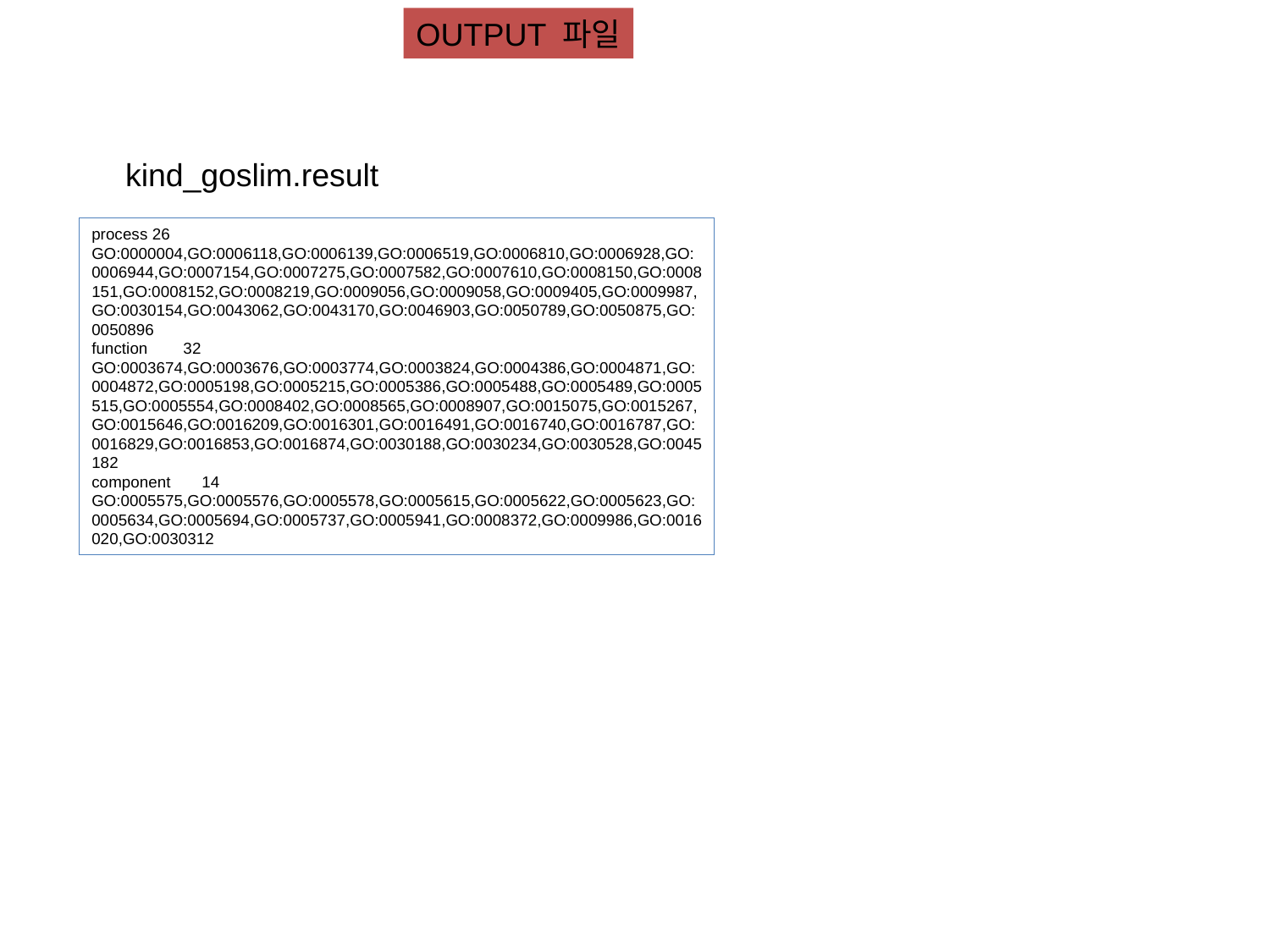

OUTPUT 파일
kind_goslim.result
process 26      GO:0000004,GO:0006118,GO:0006139,GO:0006519,GO:0006810,GO:0006928,GO:0006944,GO:0007154,GO:0007275,GO:0007582,GO:0007610,GO:0008150,GO:0008151,GO:0008152,GO:0008219,GO:0009056,GO:0009058,GO:0009405,GO:0009987,GO:0030154,GO:0043062,GO:0043170,GO:0046903,GO:0050789,GO:0050875,GO:0050896
function        32      GO:0003674,GO:0003676,GO:0003774,GO:0003824,GO:0004386,GO:0004871,GO:0004872,GO:0005198,GO:0005215,GO:0005386,GO:0005488,GO:0005489,GO:0005515,GO:0005554,GO:0008402,GO:0008565,GO:0008907,GO:0015075,GO:0015267,GO:0015646,GO:0016209,GO:0016301,GO:0016491,GO:0016740,GO:0016787,GO:0016829,GO:0016853,GO:0016874,GO:0030188,GO:0030234,GO:0030528,GO:0045182
component       14      GO:0005575,GO:0005576,GO:0005578,GO:0005615,GO:0005622,GO:0005623,GO:0005634,GO:0005694,GO:0005737,GO:0005941,GO:0008372,GO:0009986,GO:0016020,GO:0030312